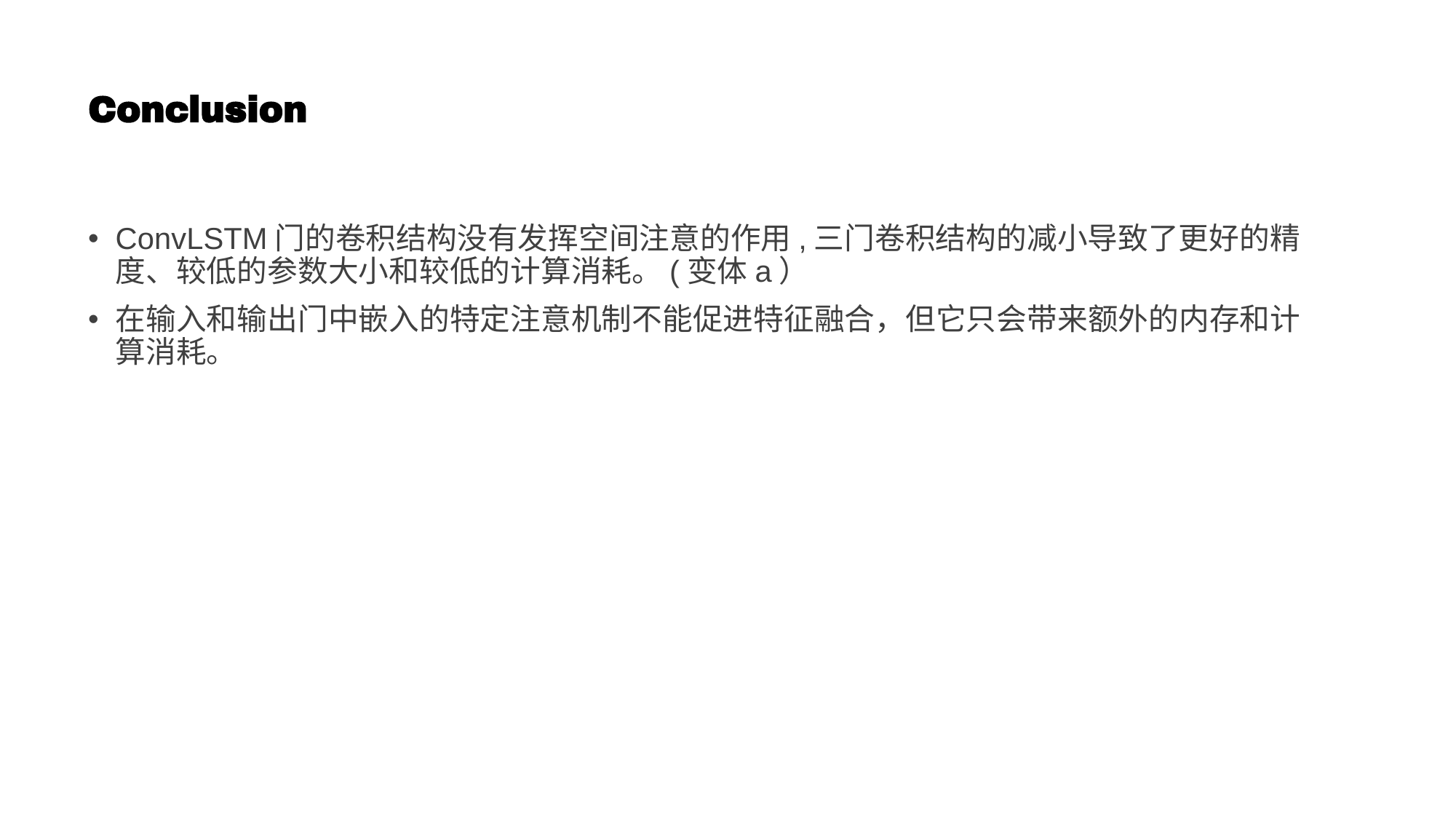

# Conclusion
ConvLSTM门的卷积结构没有发挥空间注意的作用,三门卷积结构的减小导致了更好的精度、较低的参数大小和较低的计算消耗。(变体a）
在输入和输出门中嵌入的特定注意机制不能促进特征融合，但它只会带来额外的内存和计算消耗。